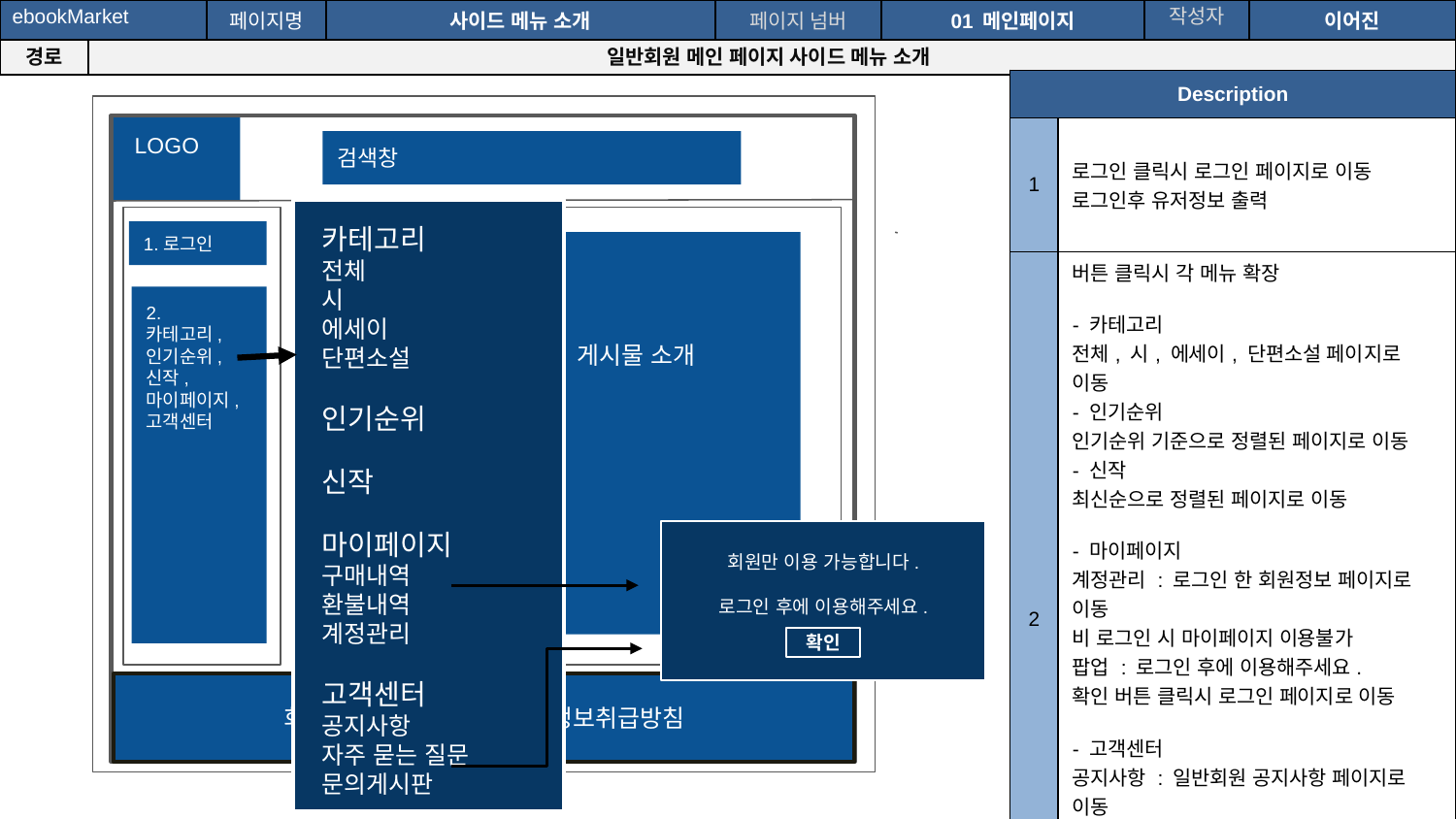

| ebookMarket |  | 페이지명 | 사이드 메뉴 소개 | 페이지 넘버 | 01 메인페이지 | 작성자 | 이어진 |
| --- | --- | --- | --- | --- | --- | --- | --- |
| 경로 | 일반회원 메인 페이지 사이드 메뉴 소개 |  |  |  |  |  |  |
| Description |  |
| --- | --- |
| 1 | 로그인 클릭시 로그인 페이지로 이동 로그인후 유저정보 출력 |
| 2 | 버튼 클릭시 각 메뉴 확장 - 카테고리 전체, 시, 에세이, 단편소설 페이지로 이동 - 인기순위 인기순위 기준으로 정렬된 페이지로 이동 - 신작 최신순으로 정렬된 페이지로 이동 - 마이페이지 계정관리 : 로그인 한 회원정보 페이지로 이동 비 로그인 시 마이페이지 이용불가 팝업 : 로그인 후에 이용해주세요. 확인 버튼 클릭시 로그인 페이지로 이동 - 고객센터 공지사항 : 일반회원 공지사항 페이지로 이동 문의 게시판 : 일반회원 문의 게시판으로 이동, 비로그인시 이용 불가 팝업 : 로그인 후에 이용해주세요. 확인 버튼 클릭시 로그인 페이지로 이동 |

 LOGO

검색창

카테고리
전체
시
에세이
단편소설

인기순위

신작

마이페이지
구매내역
환불내역
계정관리

고객센터
공지사항
자주 묻는 질문
문의게시판

1.로그인
게시글 리스트

2.
카테고리,
인기순위,
신작,
마이페이지,
고객센터

미리보기
이미지
제목
작가, 게시물 소개
회원만 이용 가능합니다.
로그인 후에 이용해주세요.
확인
회사소개/ 이용약관/개인정보취급방침